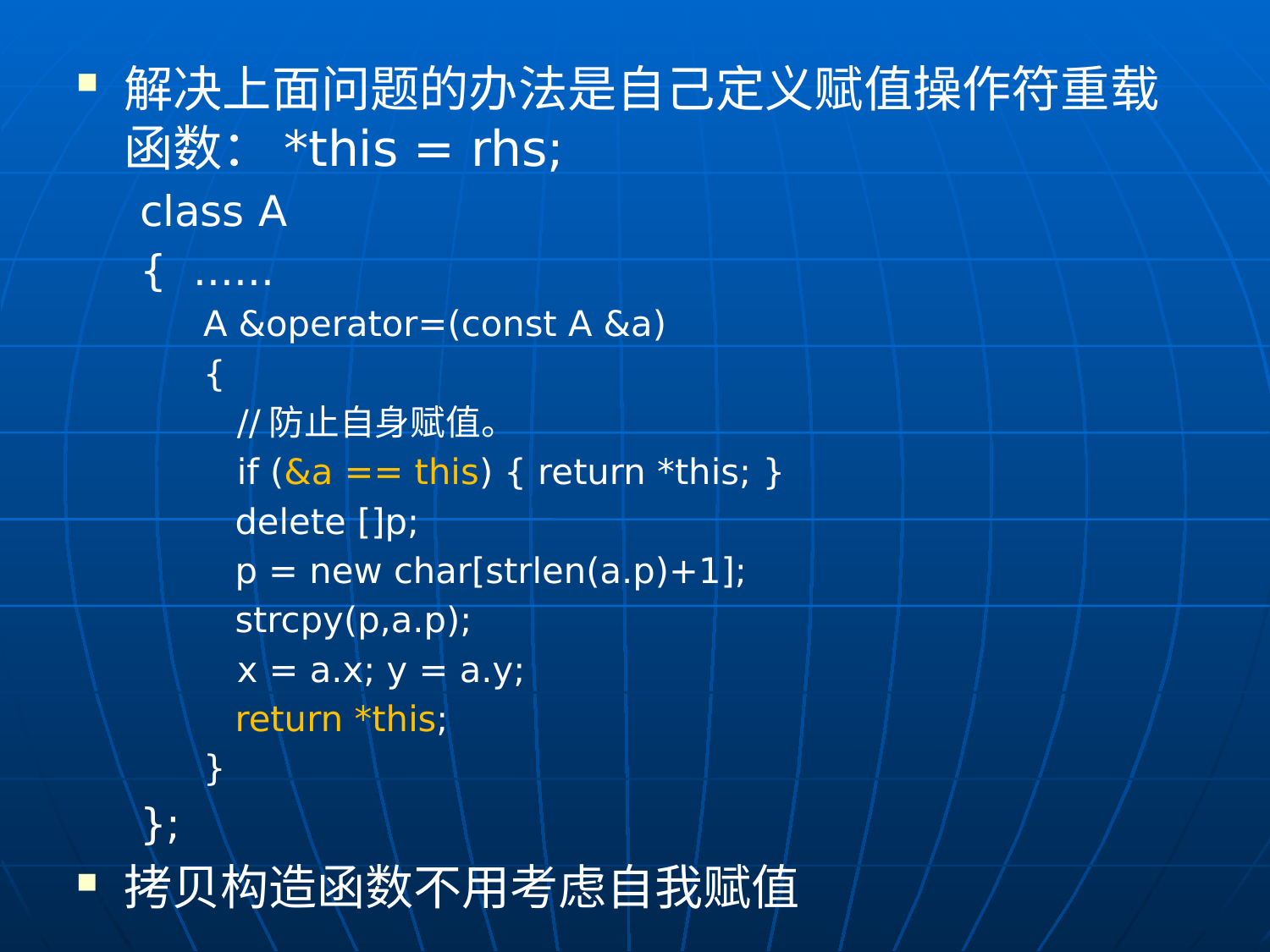

解决上面问题的办法是自己定义赋值操作符重载函数：*this = rhs;
class A
{  ......
A &operator=(const A &a)
{
   //防止自身赋值。
   if (&a == this) { return *this; }
	delete []p;
	p = new char[strlen(a.p)+1];
	strcpy(p,a.p);
   x = a.x; y = a.y;
	return *this;
}
};
拷贝构造函数不用考虑自我赋值